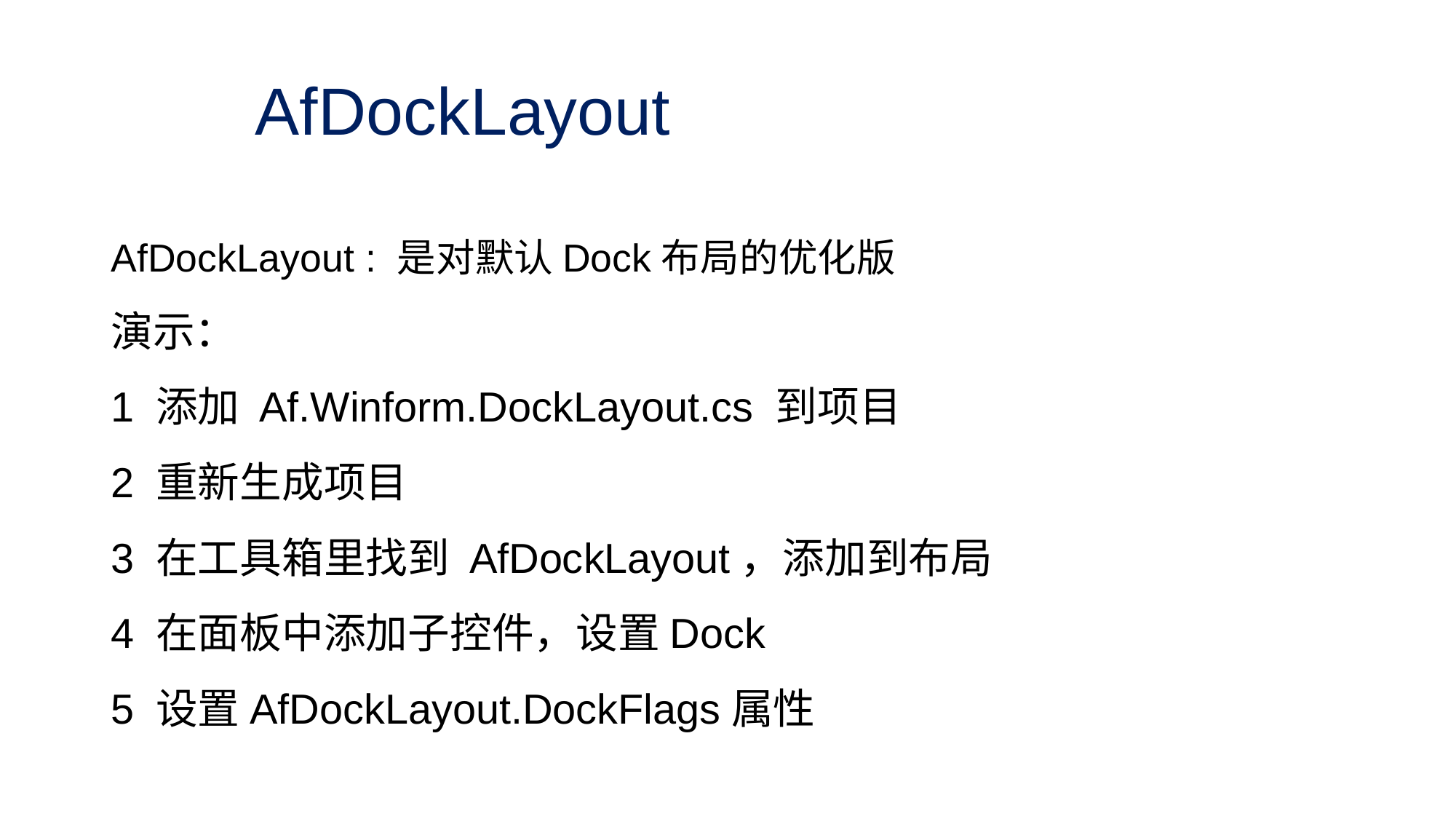

# AfDockLayout
AfDockLayout : 是对默认Dock布局的优化版
演示：
1 添加 Af.Winform.DockLayout.cs 到项目
2 重新生成项目
3 在工具箱里找到 AfDockLayout，添加到布局
4 在面板中添加子控件，设置Dock
5 设置AfDockLayout.DockFlags属性